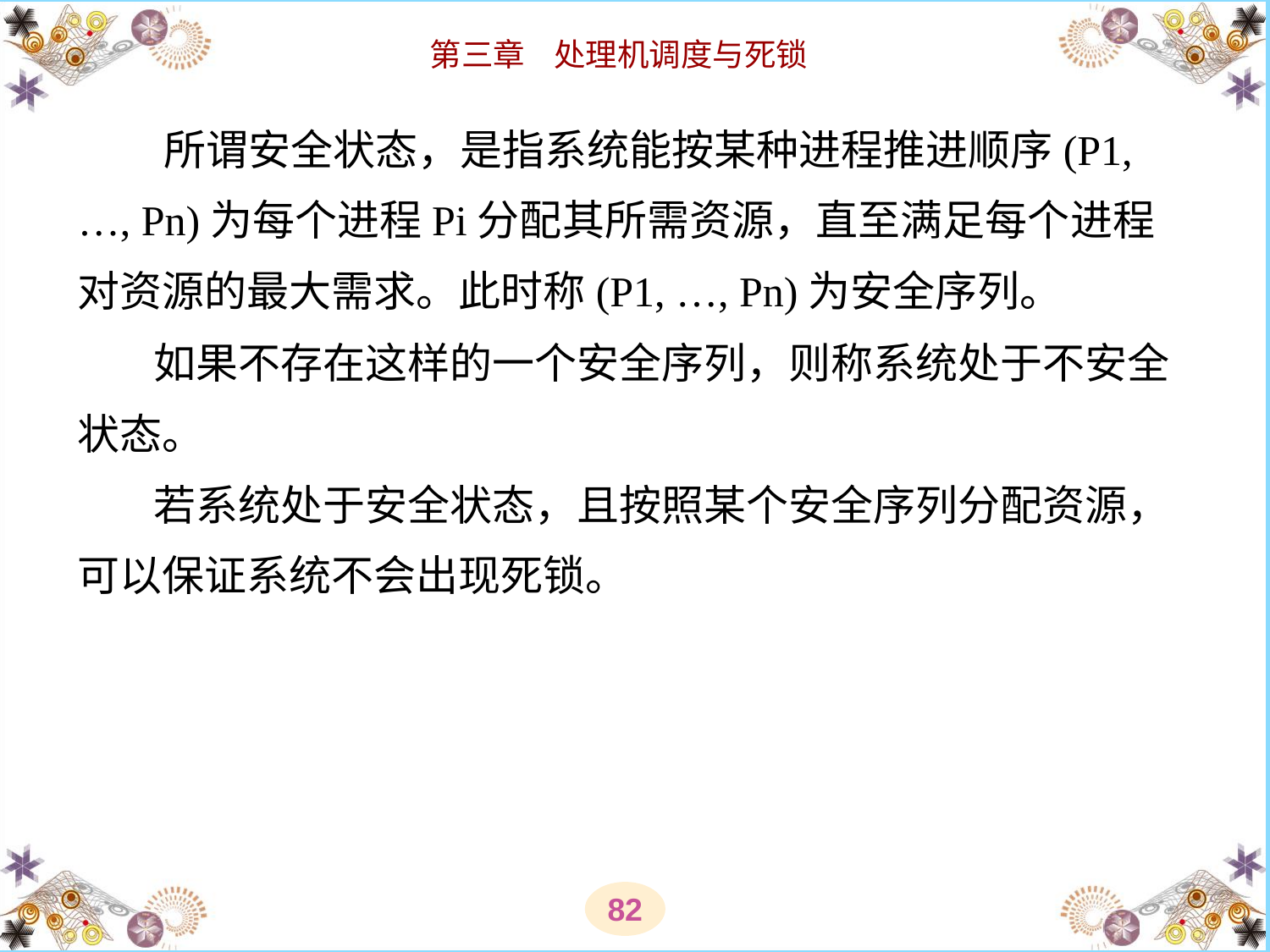

# 所谓安全状态，是指系统能按某种进程推进顺序(P1, …, Pn)为每个进程Pi分配其所需资源，直至满足每个进程对资源的最大需求。此时称(P1, …, Pn)为安全序列。 如果不存在这样的一个安全序列，则称系统处于不安全状态。 若系统处于安全状态，且按照某个安全序列分配资源，可以保证系统不会出现死锁。